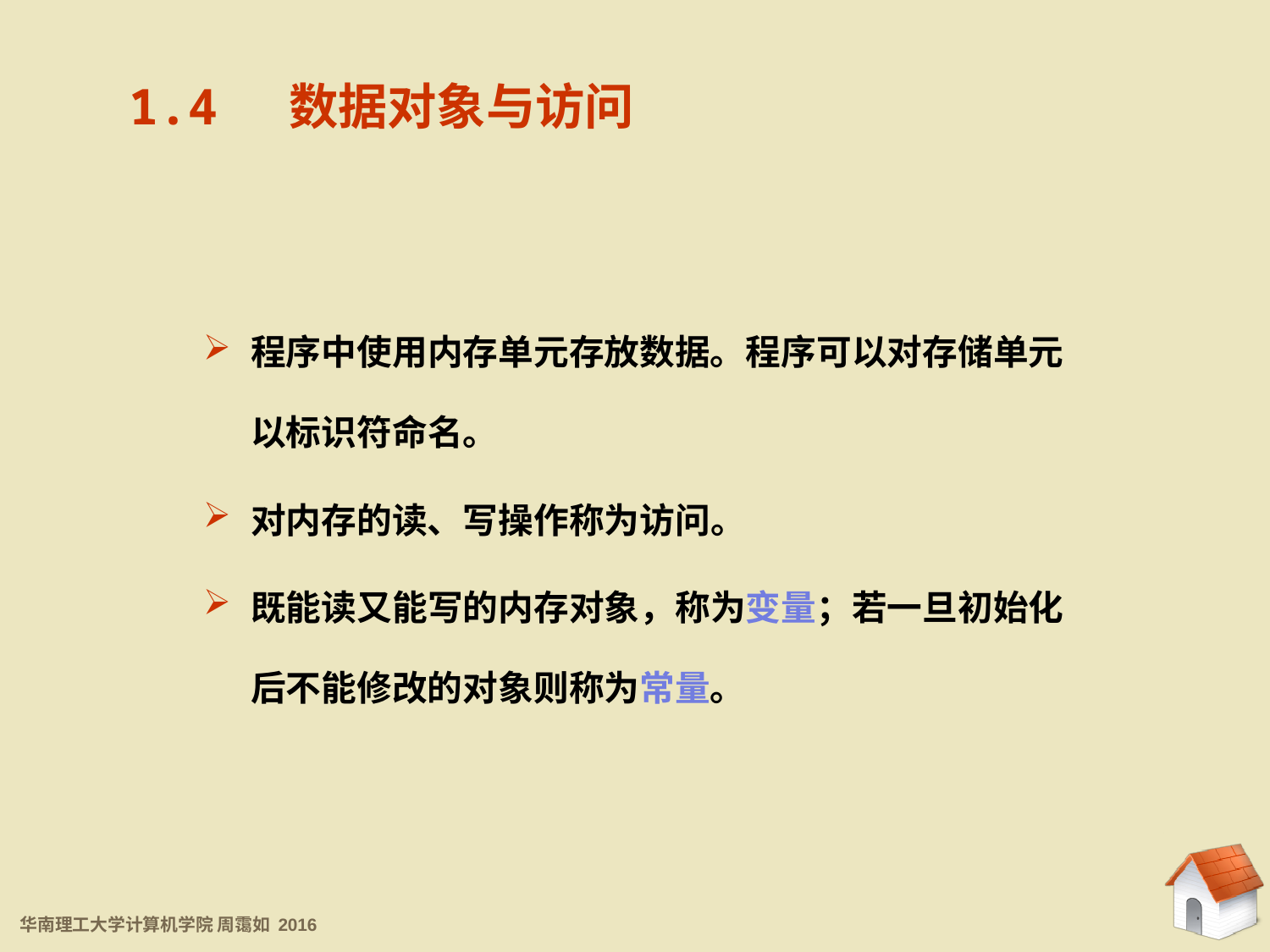

1.4  数据对象与访问
程序中使用内存单元存放数据。程序可以对存储单元以标识符命名。
对内存的读、写操作称为访问。
既能读又能写的内存对象，称为变量；若一旦初始化后不能修改的对象则称为常量。